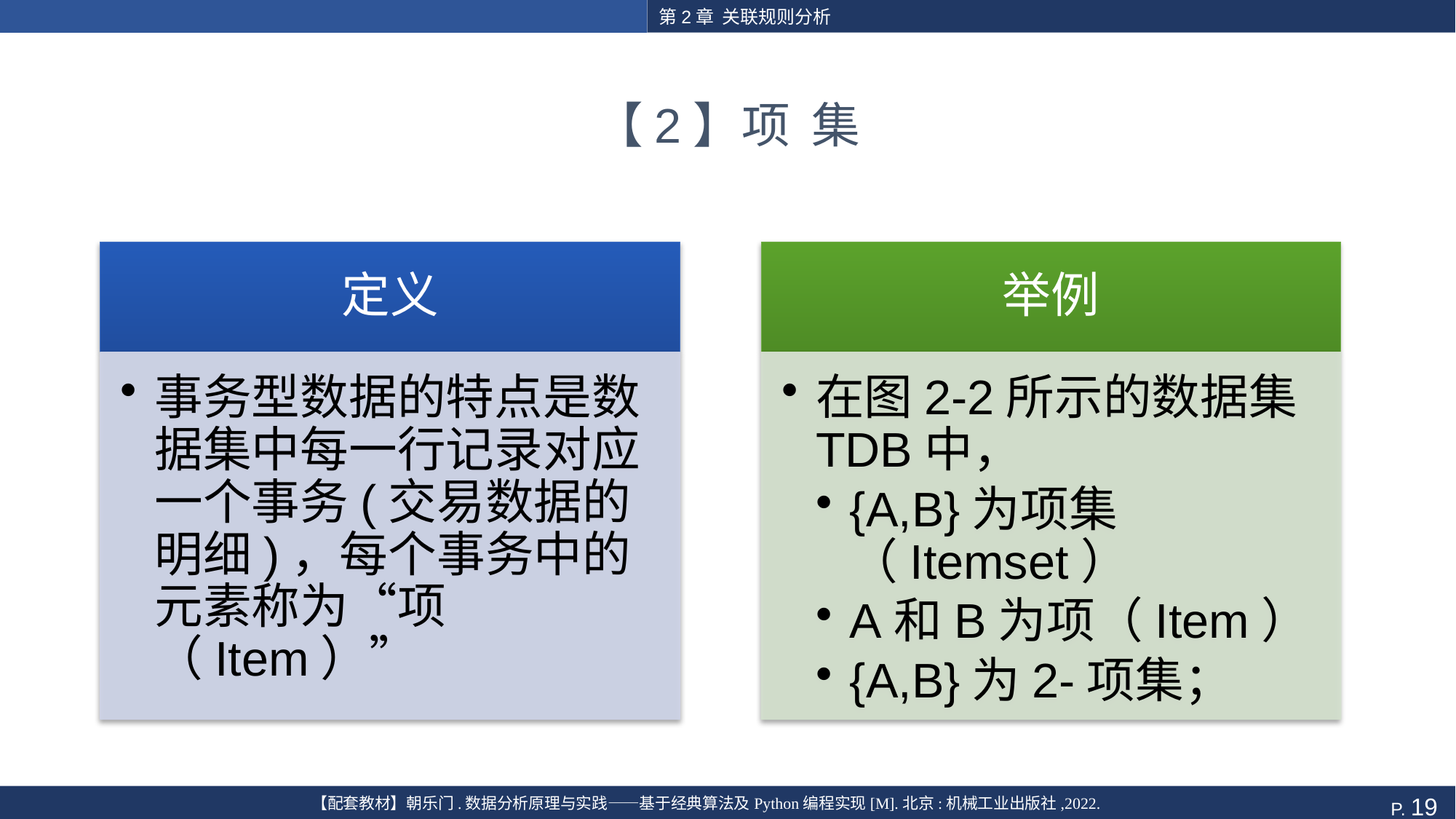

第2章  关联规则分析
# 【2】项  集
定义
事务型数据的特点是数据集中每一行记录对应一个事务(交易数据的明细)，每个事务中的元素称为“项（Item）”
举例
在图2-2所示的数据集TDB中，
{A,B}为项集（Itemset）
A和B为项（Item）
{A,B}为2-项集；